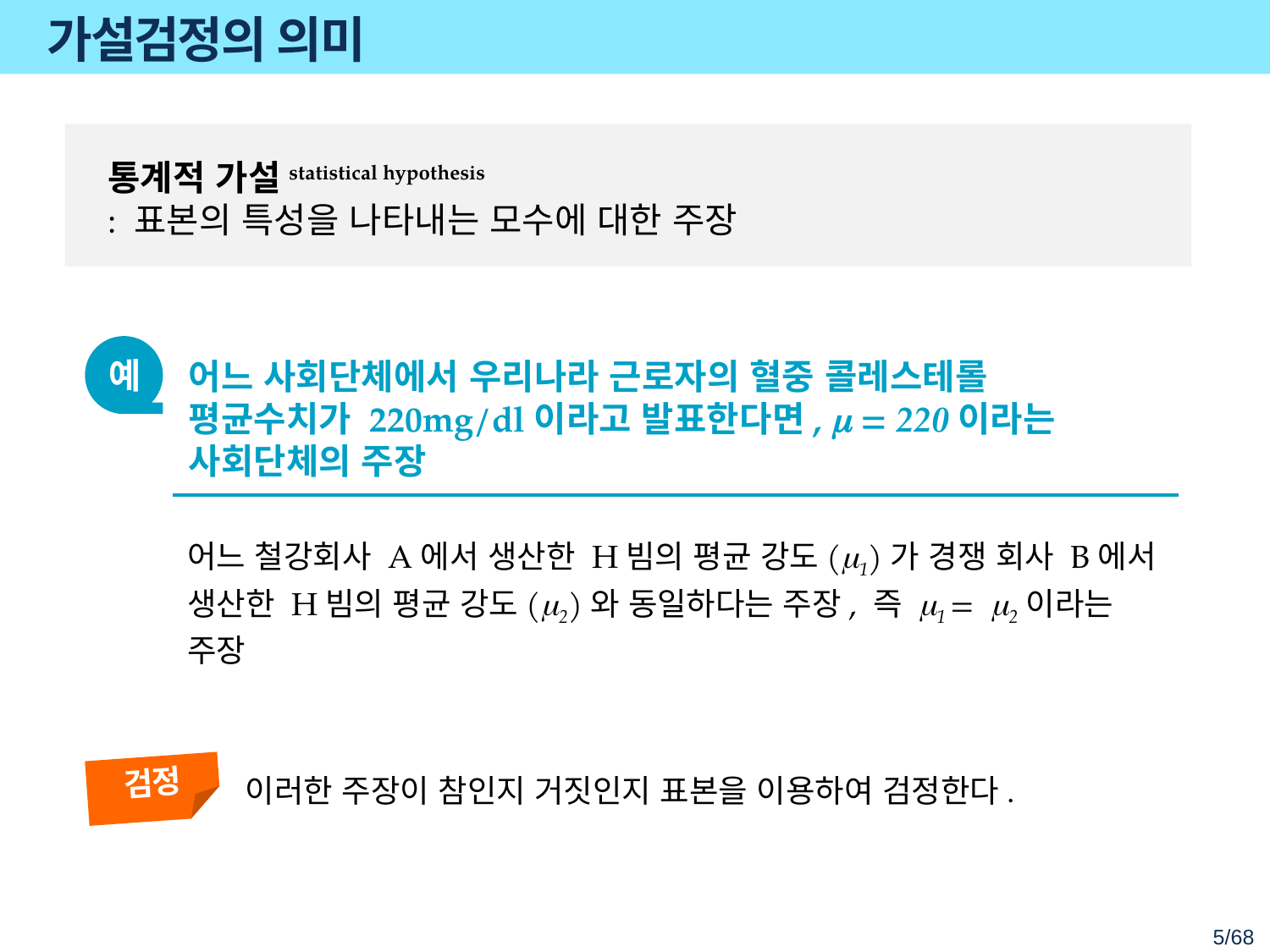

# 가설검정의 의미

통계적 가설statistical hypothesis
: 표본의 특성을 나타내는 모수에 대한 주장
예
어느 사회단체에서 우리나라 근로자의 혈중 콜레스테롤 평균수치가 220mg/dl이라고 발표한다면, μ = 220이라는 사회단체의 주장
어느 철강회사 A에서 생산한 H빔의 평균 강도(μ1)가 경쟁 회사 B에서 생산한 H빔의 평균 강도(μ2)와 동일하다는 주장, 즉 μ1 = μ2이라는 주장
검정
이러한 주장이 참인지 거짓인지 표본을 이용하여 검정한다.